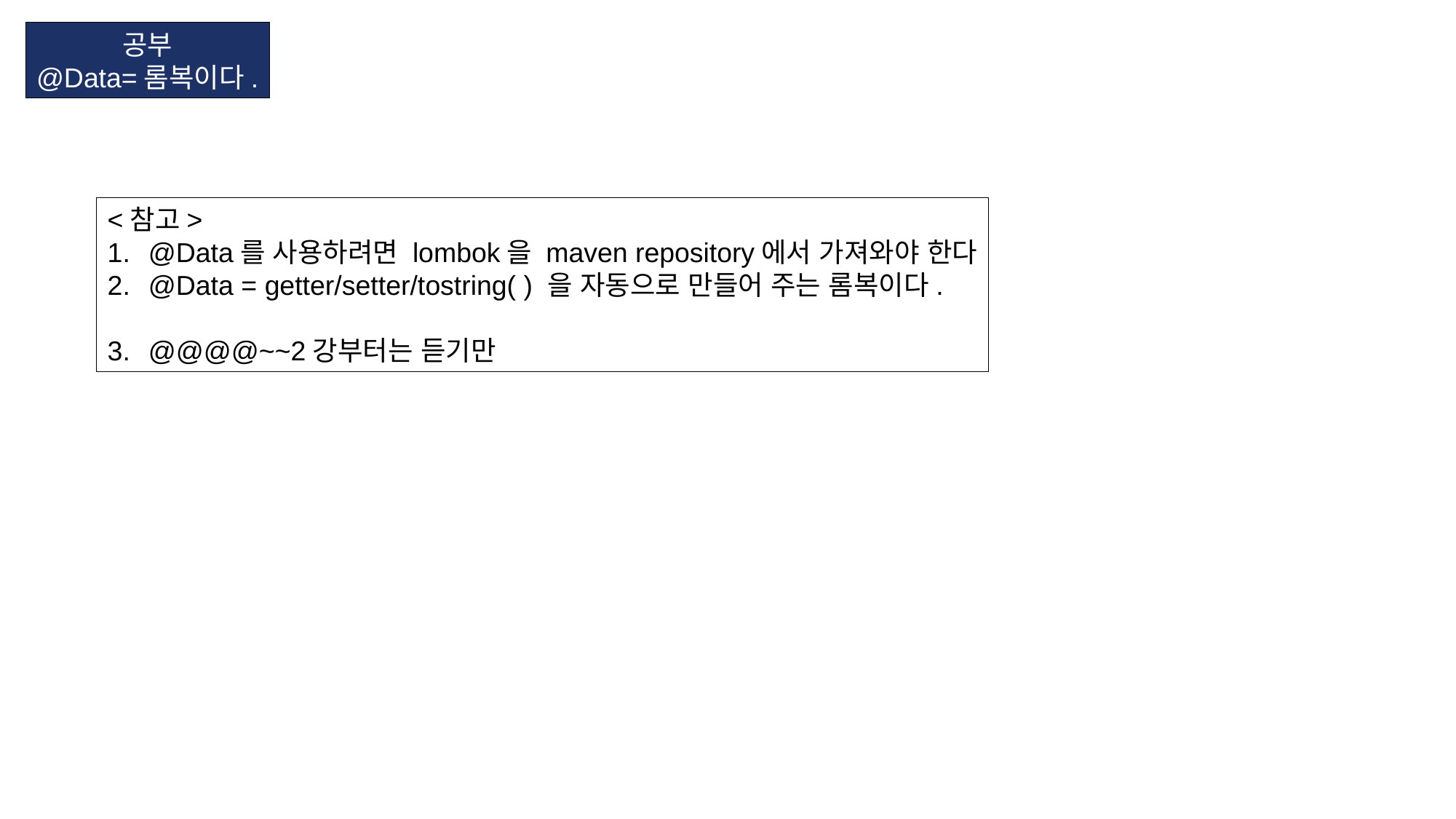

공부
@Data=롬복이다.
<참고>
@Data를 사용하려면 lombok을 maven repository에서 가져와야 한다
@Data = getter/setter/tostring( ) 을 자동으로 만들어 주는 롬복이다.

@@@@~~2강부터는 듣기만